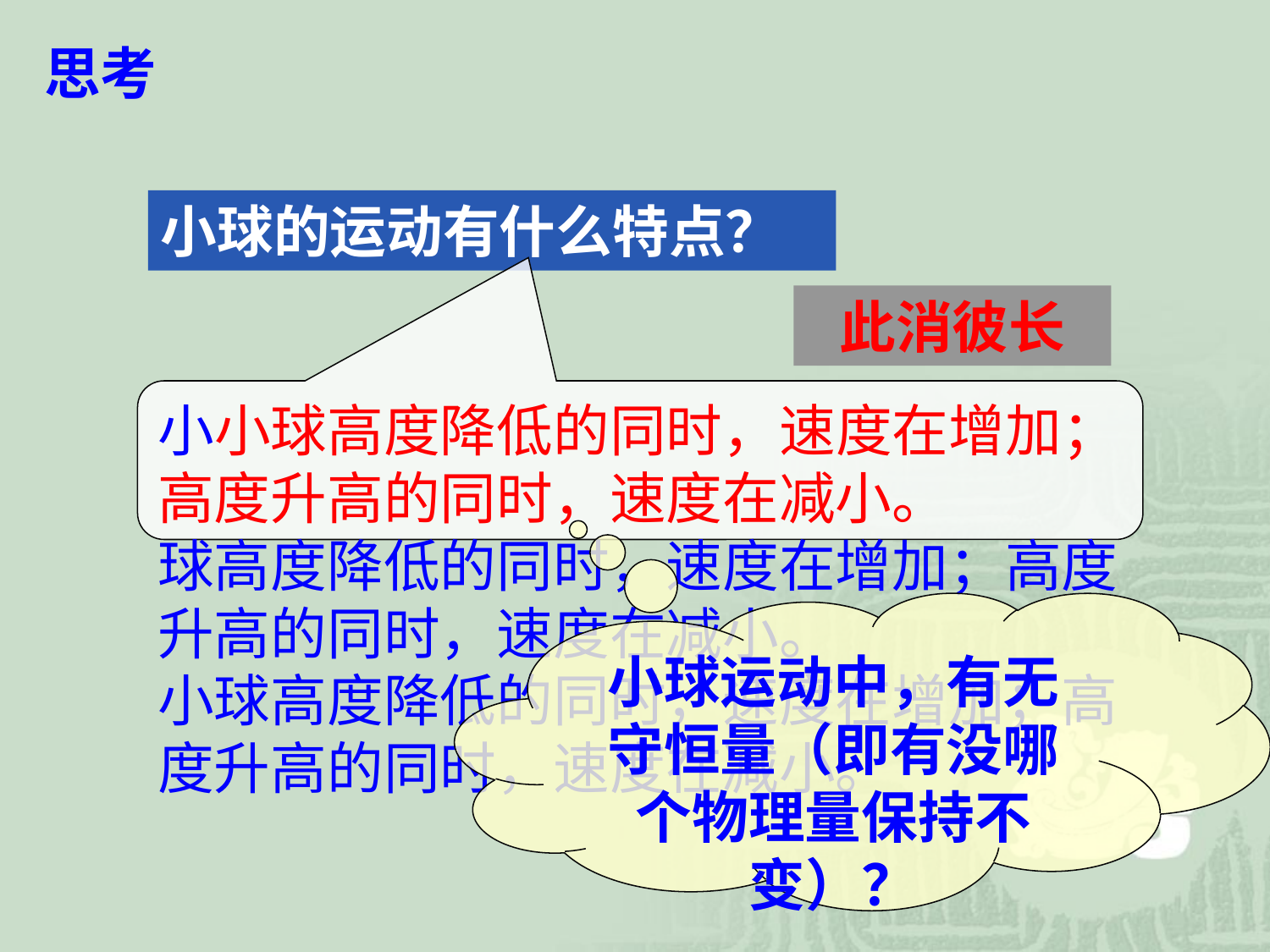

思考
小球的运动有什么特点？
此消彼长
小小球高度降低的同时，速度在增加；高度升高的同时，速度在减小。
球高度降低的同时，速度在增加；高度升高的同时，速度在减小。
小球高度降低的同时，速度在增加；高度升高的同时，速度在减小。
小球运动中，有无守恒量（即有没哪个物理量保持不变）？